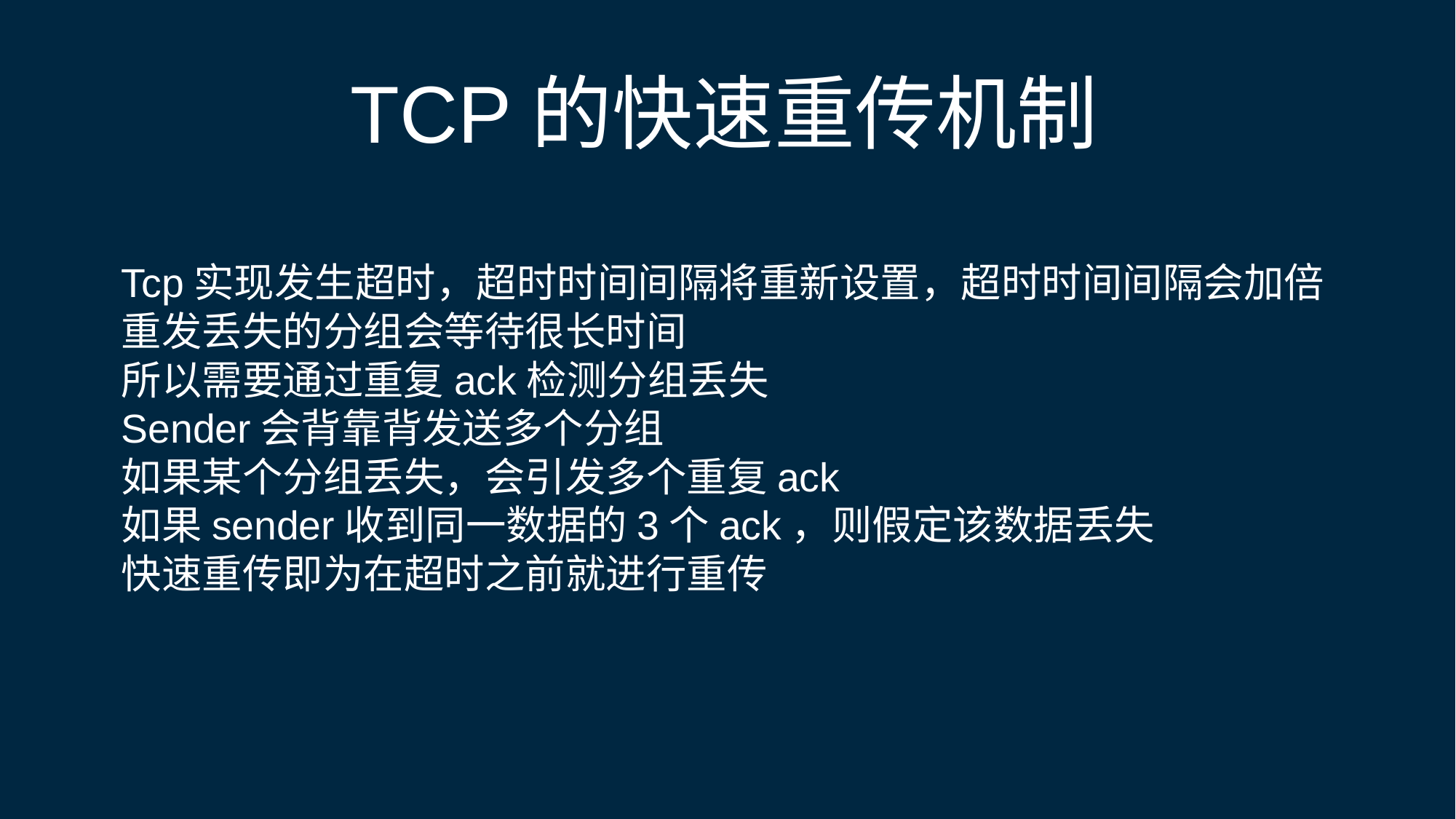

TCP的快速重传机制
Tcp实现发生超时，超时时间间隔将重新设置，超时时间间隔会加倍
重发丢失的分组会等待很长时间
所以需要通过重复ack检测分组丢失
Sender会背靠背发送多个分组
如果某个分组丢失，会引发多个重复ack
如果sender收到同一数据的3个ack，则假定该数据丢失
快速重传即为在超时之前就进行重传